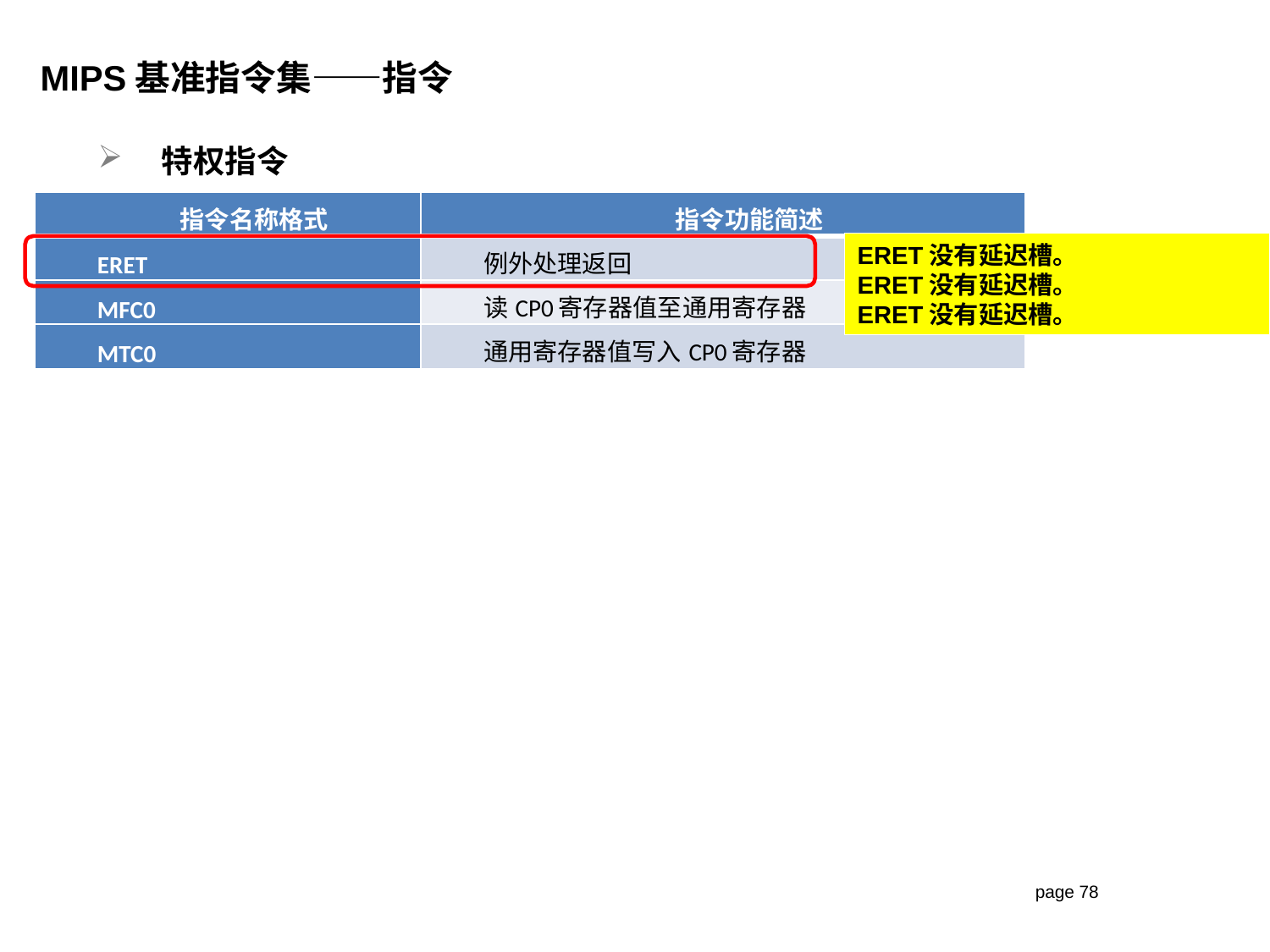

MIPS基准指令集——指令
特权指令
| 指令名称格式 | 指令功能简述 |
| --- | --- |
| ERET | 例外处理返回 |
| MFC0 | 读CP0寄存器值至通用寄存器 |
| MTC0 | 通用寄存器值写入CP0寄存器 |

ERET没有延迟槽。
ERET没有延迟槽。
ERET没有延迟槽。

page 78